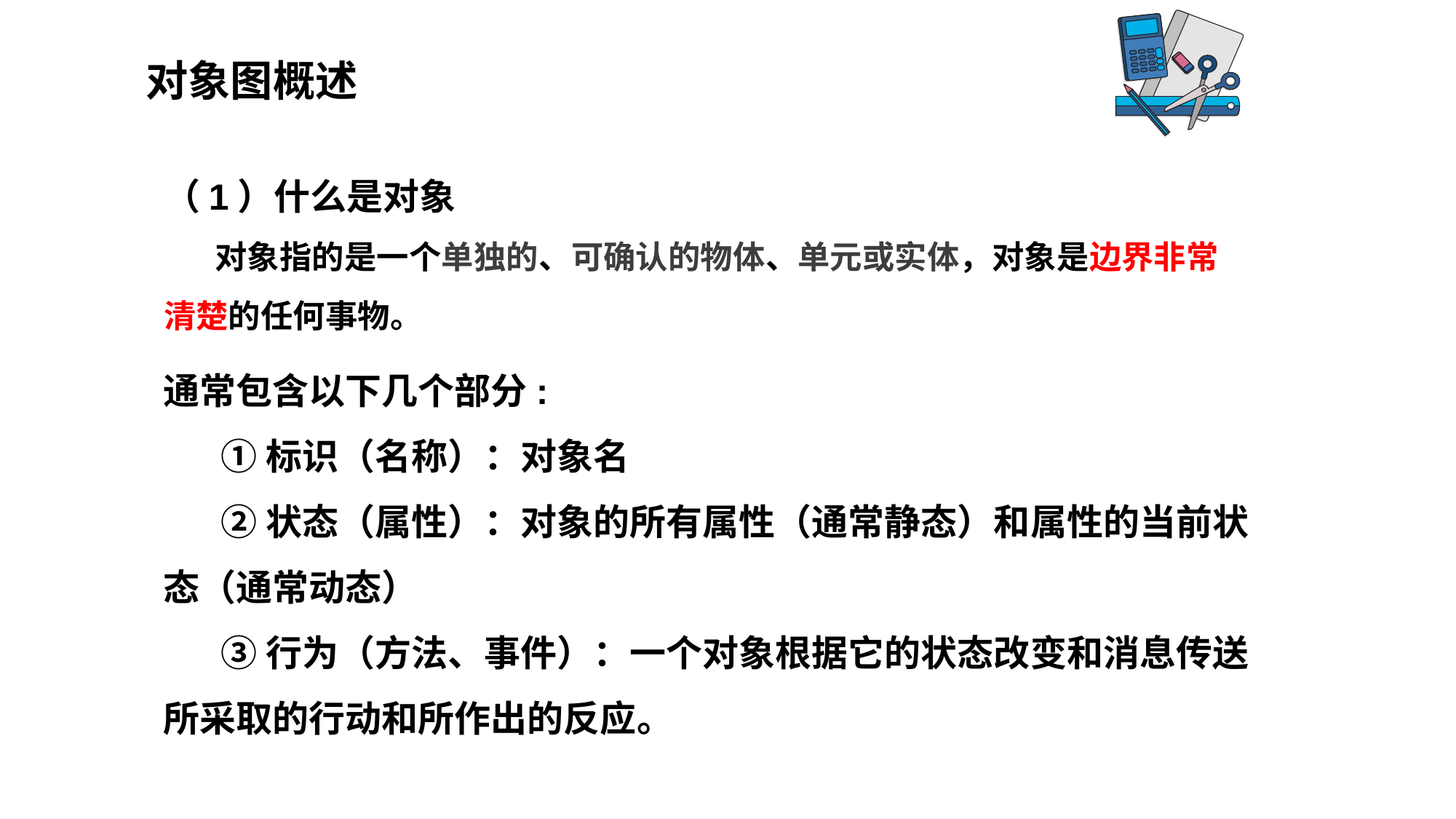

对象图概述
（1）什么是对象
       对象指的是一个单独的、可确认的物体、单元或实体，对象是边界非常清楚的任何事物。
通常包含以下几个部分:
       ①标识（名称）：对象名
       ②状态（属性）：对象的所有属性（通常静态）和属性的当前状态（通常动态）
       ③行为（方法、事件）：一个对象根据它的状态改变和消息传送所采取的行动和所作出的反应。